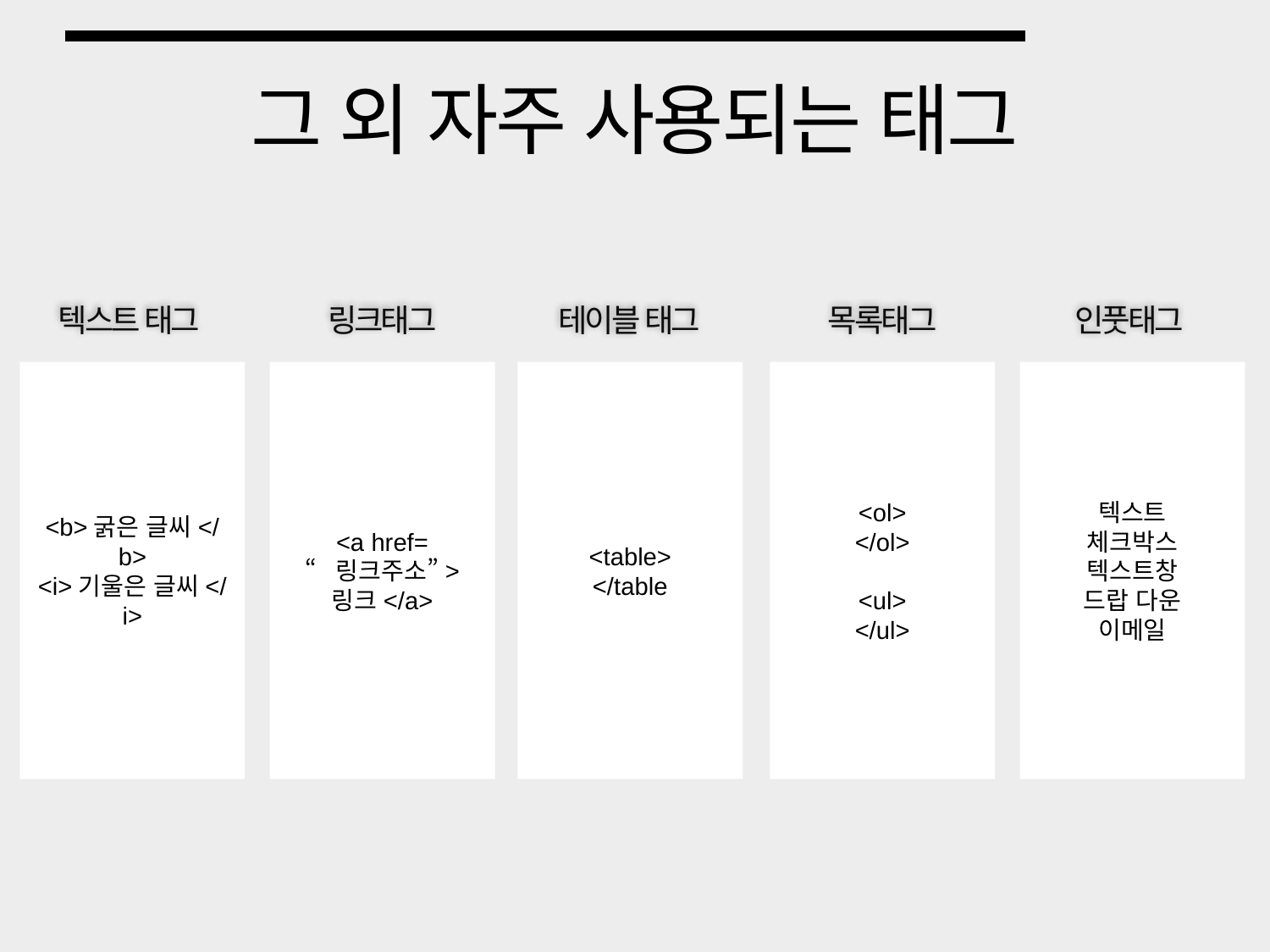

# 그 외 자주 사용되는 태그
텍스트 태그
링크태그
테이블 태그
목록태그
인풋태그
<b>굵은 글씨</b>
<i>기울은 글씨</i>
<a href=
“링크주소”>
링크</a>
<table>
</table
<ol>
</ol>

<ul>
</ul>
텍스트
체크박스
텍스트창
드랍 다운
이메일